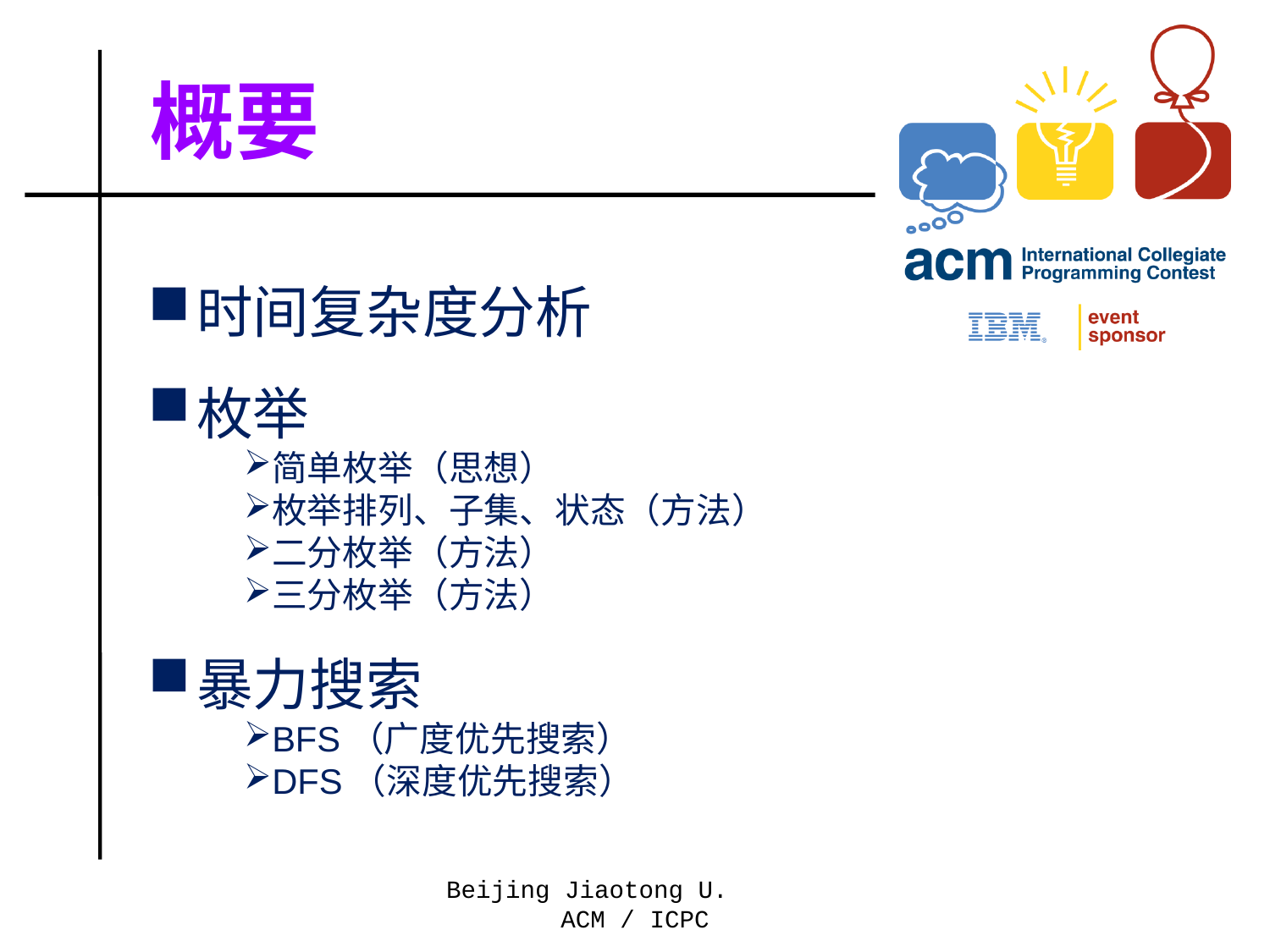

# 概要
时间复杂度分析
枚举
简单枚举（思想）
枚举排列、子集、状态（方法）
二分枚举（方法）
三分枚举（方法）
暴力搜索
BFS（广度优先搜索）
DFS（深度优先搜索）